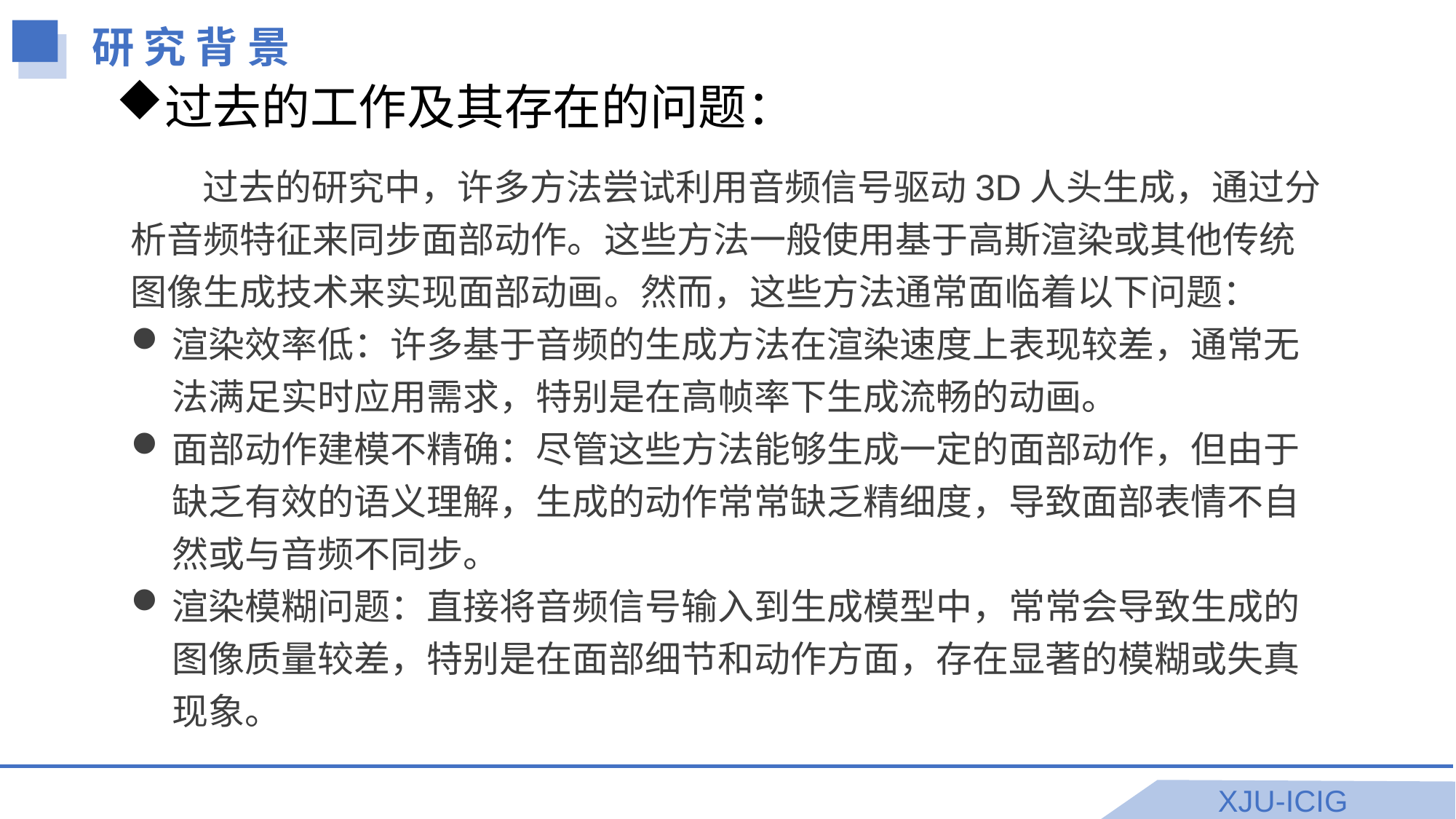

研 究 背 景

过去的工作及其存在的问题：
 过去的研究中，许多方法尝试利用音频信号驱动3D人头生成，通过分析音频特征来同步面部动作。这些方法一般使用基于高斯渲染或其他传统图像生成技术来实现面部动画。然而，这些方法通常面临着以下问题：
渲染效率低：许多基于音频的生成方法在渲染速度上表现较差，通常无法满足实时应用需求，特别是在高帧率下生成流畅的动画。
面部动作建模不精确：尽管这些方法能够生成一定的面部动作，但由于缺乏有效的语义理解，生成的动作常常缺乏精细度，导致面部表情不自然或与音频不同步。
渲染模糊问题：直接将音频信号输入到生成模型中，常常会导致生成的图像质量较差，特别是在面部细节和动作方面，存在显著的模糊或失真现象。
XJU-ICIG